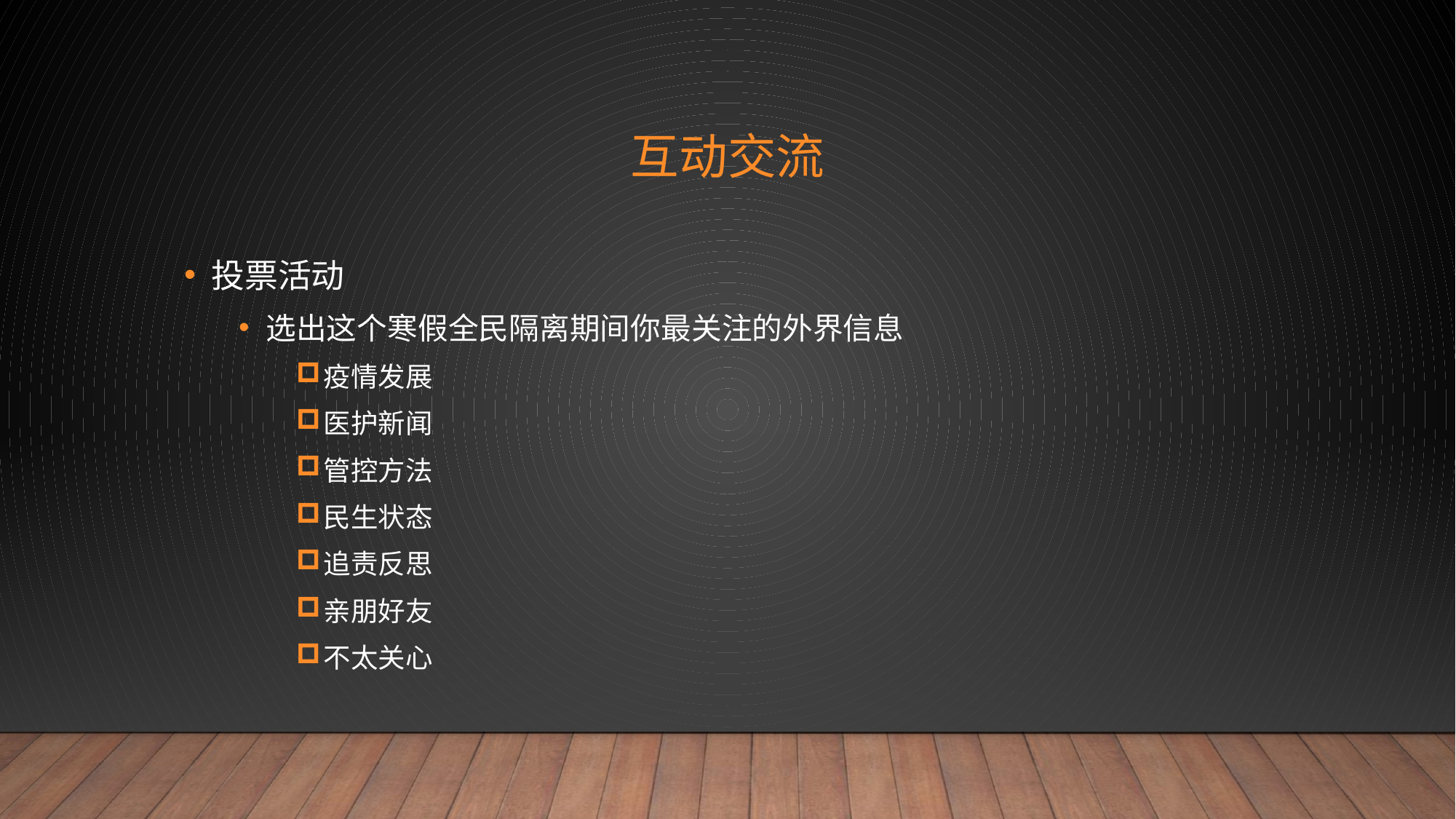

# 互动交流
投票活动
选出这个寒假全民隔离期间你最关注的外界信息
疫情发展
医护新闻
管控方法
民生状态
追责反思
亲朋好友
不太关心